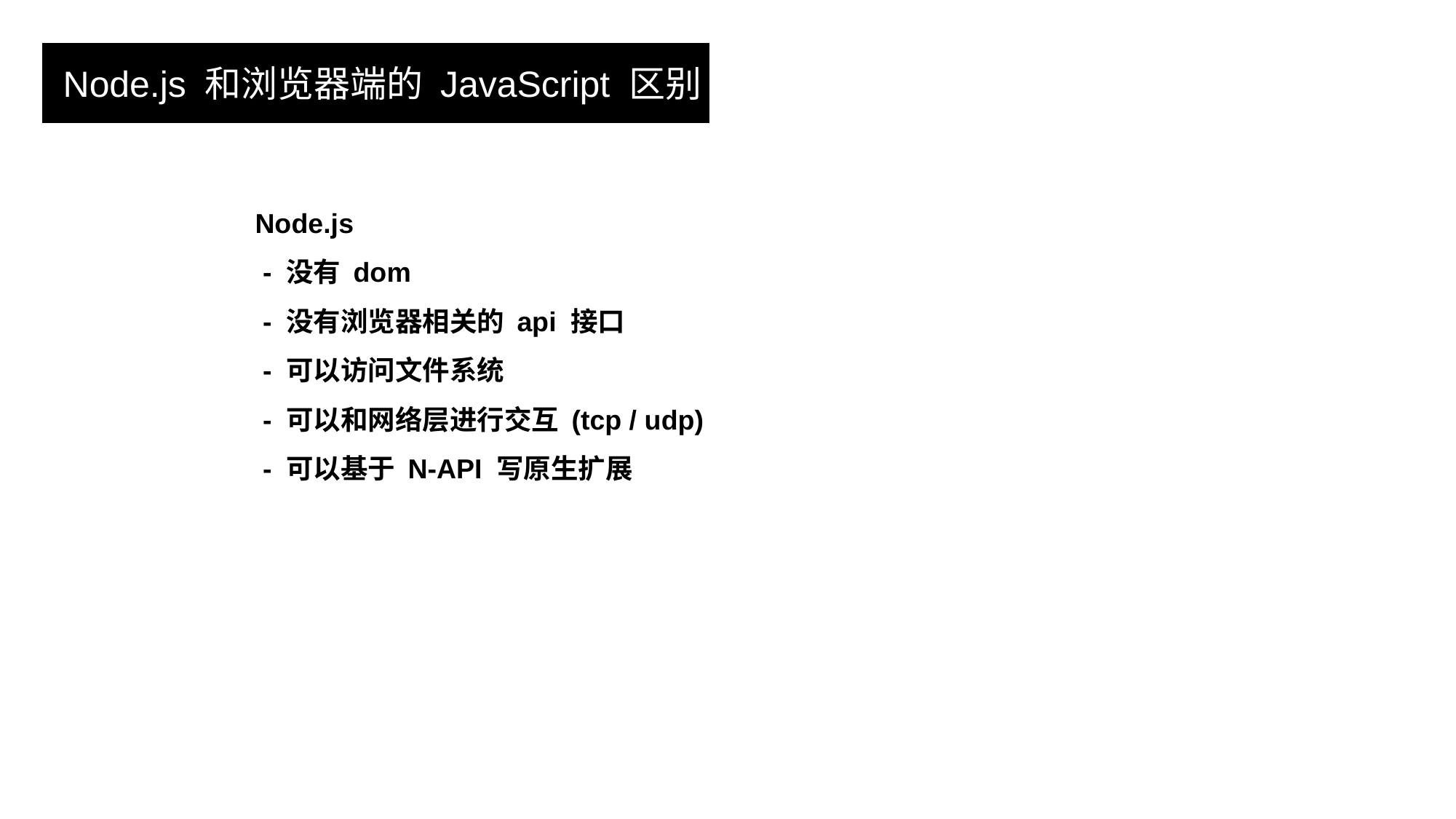

Node.js 和浏览器端的 JavaScript 区别
Node.js
 - 没有 dom
 - 没有浏览器相关的 api 接口
 - 可以访问文件系统
 - 可以和网络层进行交互 (tcp / udp)
 - 可以基于 N-API 写原生扩展